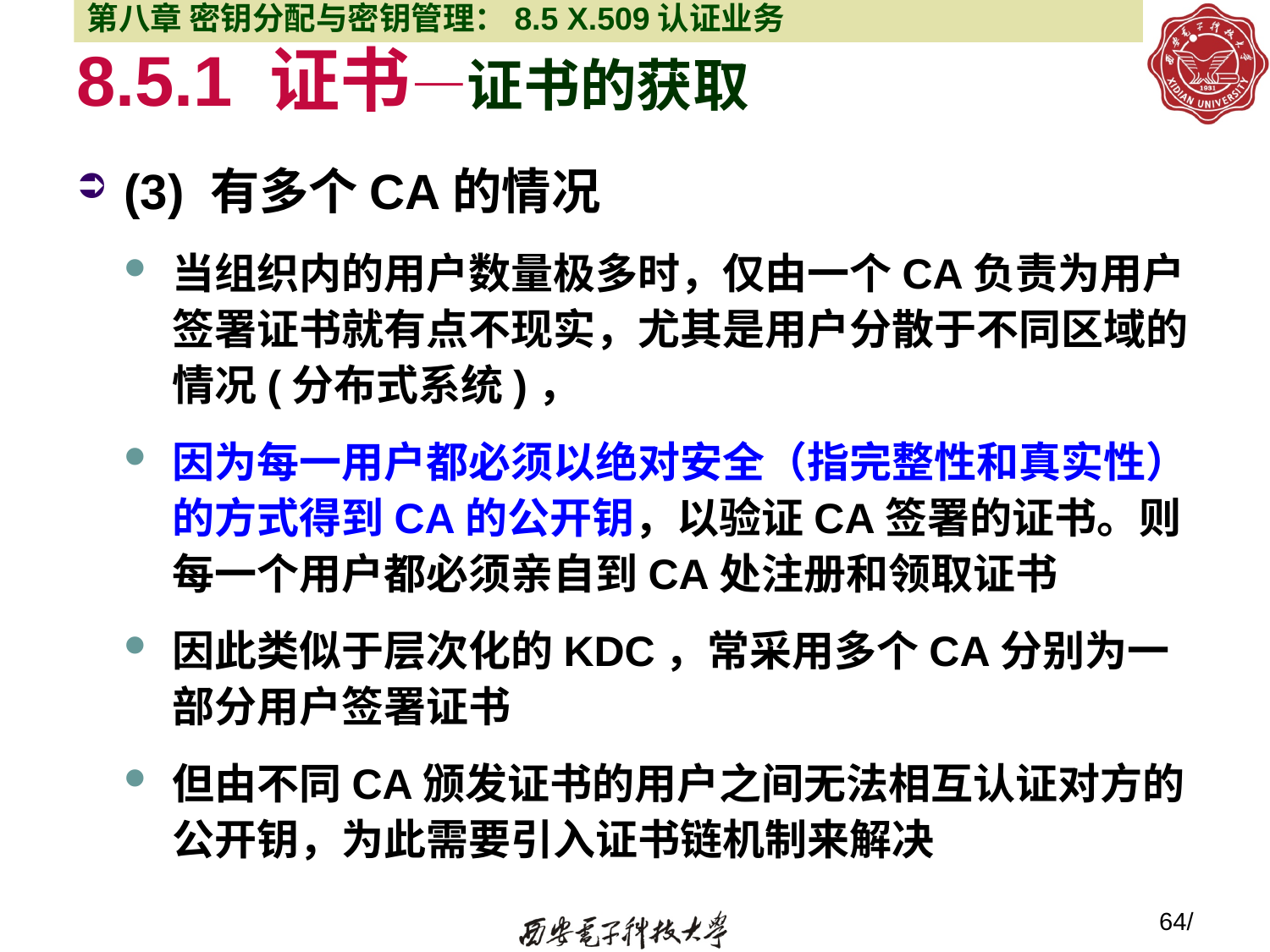

第八章 密钥分配与密钥管理：8.5 X.509认证业务
# 8.5.1 证书—证书的获取
(3) 有多个CA的情况
当组织内的用户数量极多时，仅由一个CA负责为用户签署证书就有点不现实，尤其是用户分散于不同区域的情况(分布式系统)，
因为每一用户都必须以绝对安全（指完整性和真实性）的方式得到CA的公开钥，以验证CA签署的证书。则每一个用户都必须亲自到CA处注册和领取证书
因此类似于层次化的KDC，常采用多个CA分别为一部分用户签署证书
但由不同CA颁发证书的用户之间无法相互认证对方的公开钥，为此需要引入证书链机制来解决
64/